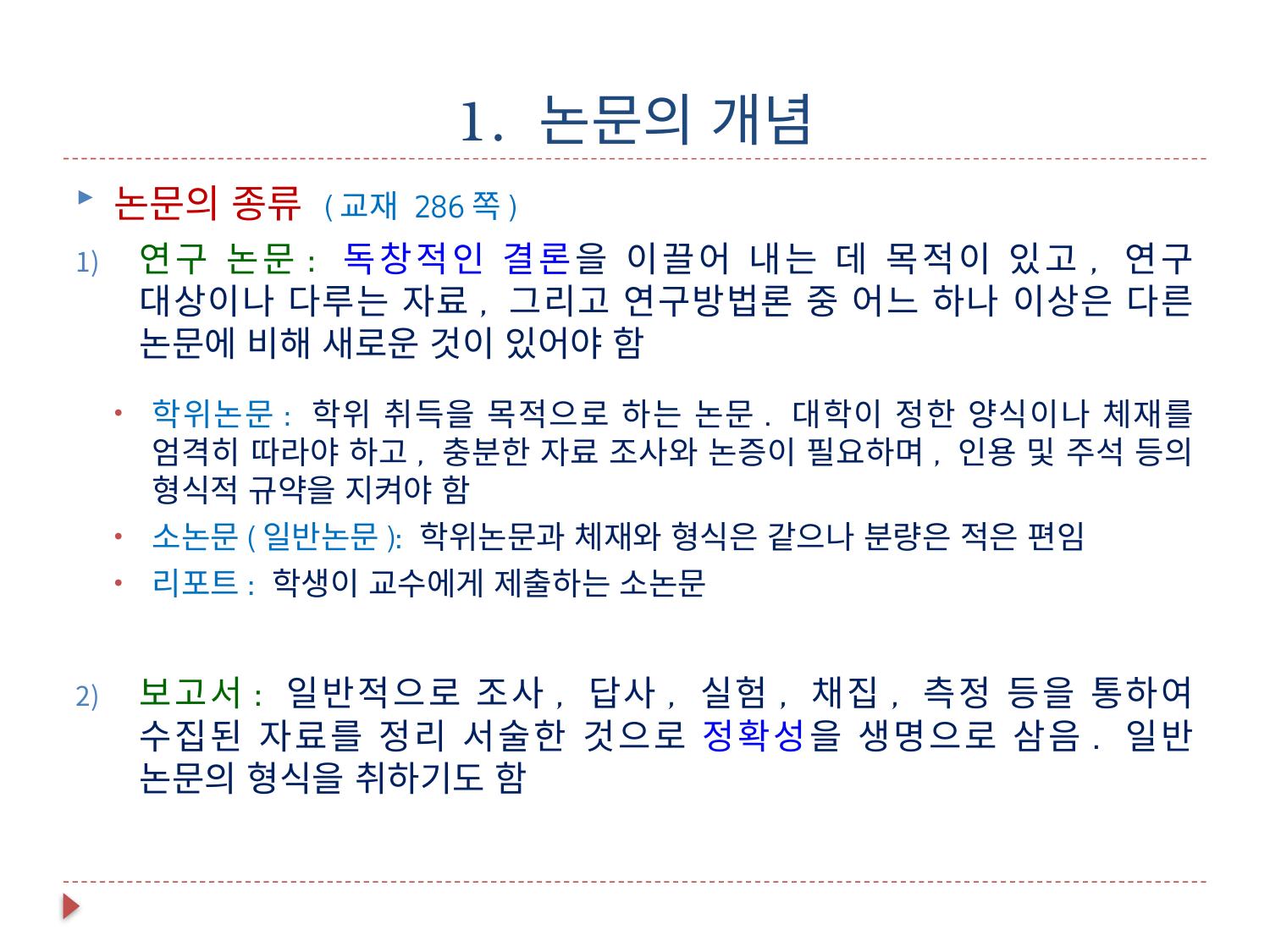

# 1. 논문의 개념
논문의 종류 (교재 286쪽)
연구 논문: 독창적인 결론을 이끌어 내는 데 목적이 있고, 연구 대상이나 다루는 자료, 그리고 연구방법론 중 어느 하나 이상은 다른 논문에 비해 새로운 것이 있어야 함

학위논문: 학위 취득을 목적으로 하는 논문. 대학이 정한 양식이나 체재를 엄격히 따라야 하고, 충분한 자료 조사와 논증이 필요하며, 인용 및 주석 등의 형식적 규약을 지켜야 함
소논문(일반논문): 학위논문과 체재와 형식은 같으나 분량은 적은 편임
리포트: 학생이 교수에게 제출하는 소논문

보고서: 일반적으로 조사, 답사, 실험, 채집, 측정 등을 통하여 수집된 자료를 정리 서술한 것으로 정확성을 생명으로 삼음. 일반 논문의 형식을 취하기도 함